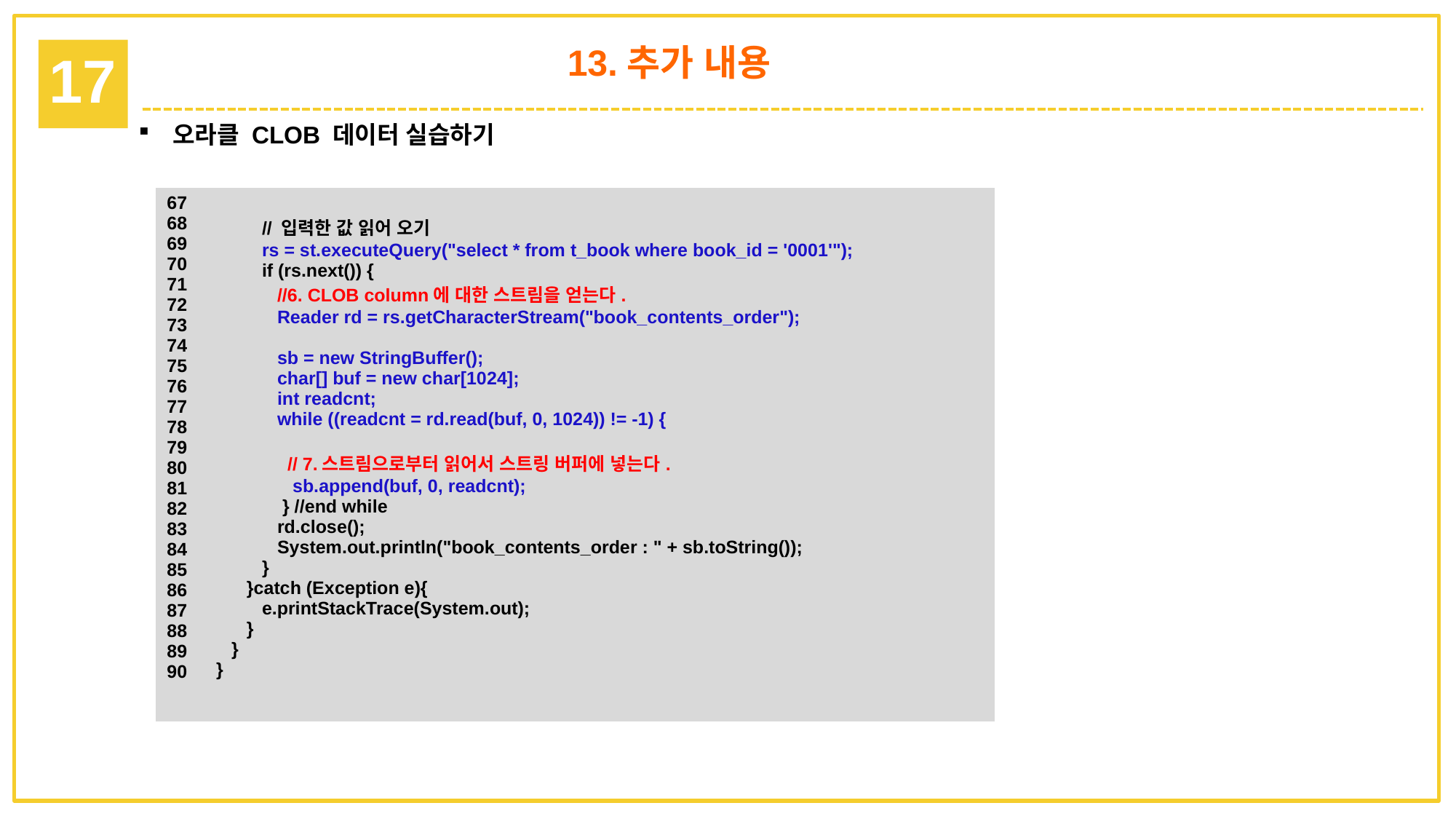

13.추가 내용
17

오라클 CLOB 데이터 실습하기
|  |  |
| --- | --- |
| 67 68 69 70 71 72 73 74 75 76 77 78 79 80 81 82 83 84 85 86 87 88 89 90 | // 입력한 값 읽어 오기 rs = st.executeQuery("select \* from t\_book where book\_id = '0001'"); if (rs.next()) { //6. CLOB column에 대한 스트림을 얻는다. Reader rd = rs.getCharacterStream("book\_contents\_order"); sb = new StringBuffer(); char[] buf = new char[1024]; int readcnt; while ((readcnt = rd.read(buf, 0, 1024)) != -1) { // 7.스트림으로부터 읽어서 스트링 버퍼에 넣는다. sb.append(buf, 0, readcnt); } //end while rd.close(); System.out.println("book\_contents\_order : " + sb.toString()); } }catch (Exception e){ e.printStackTrace(System.out); } } } |